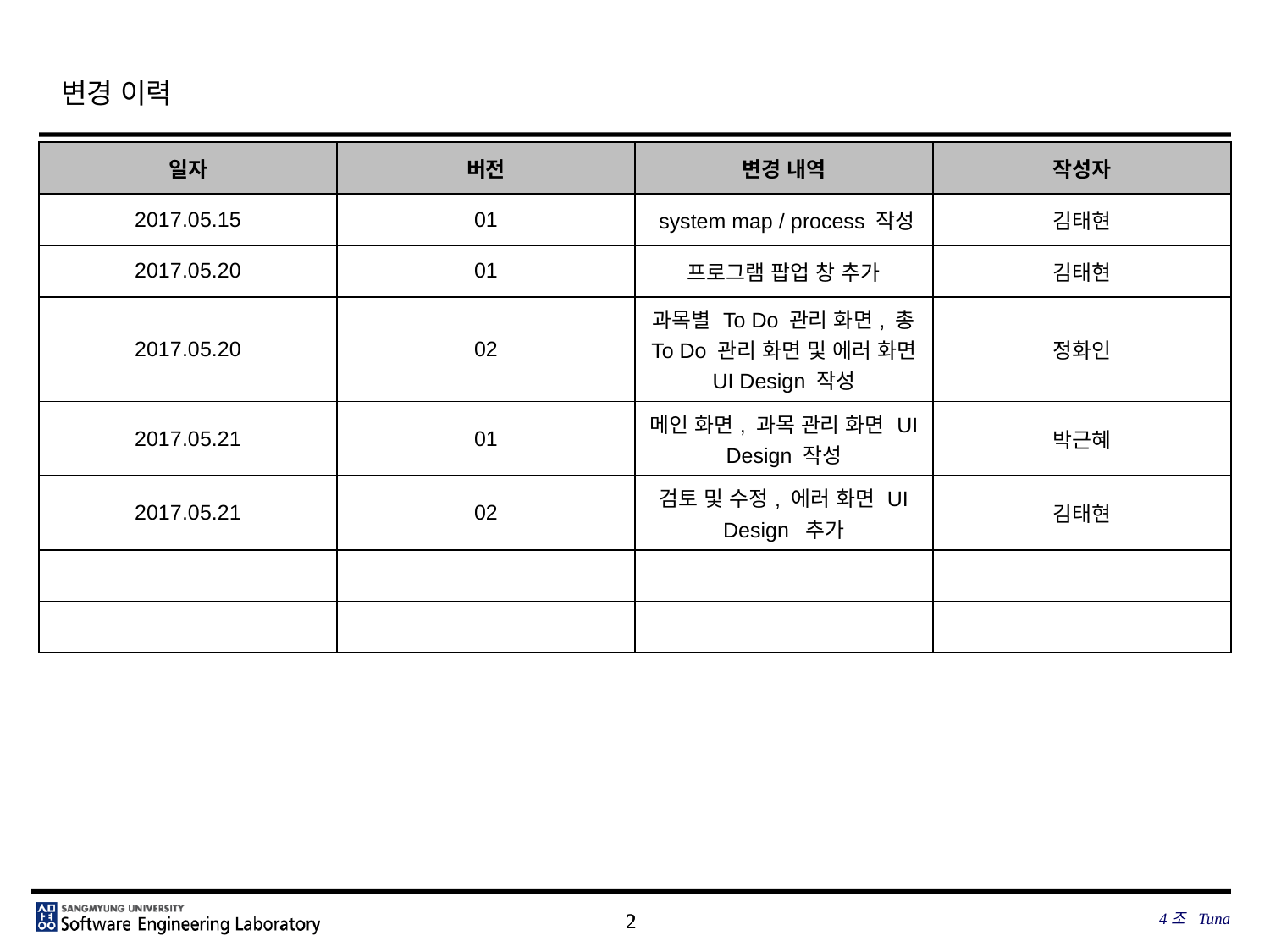

# 변경 이력
| 일자 | 버전 | 변경 내역 | 작성자 |
| --- | --- | --- | --- |
| 2017.05.15 | 01 | system map / process 작성 | 김태현 |
| 2017.05.20 | 01 | 프로그램 팝업 창 추가 | 김태현 |
| 2017.05.20 | 02 | 과목별 To Do 관리 화면, 총 To Do 관리 화면 및 에러 화면 UI Design 작성 | 정화인 |
| 2017.05.21 | 01 | 메인 화면, 과목 관리 화면 UI Design 작성 | 박근혜 |
| 2017.05.21 | 02 | 검토 및 수정, 에러 화면 UI Design 추가 | 김태현 |
|  |  |  |  |
|  |  |  |  |
4조  Tuna